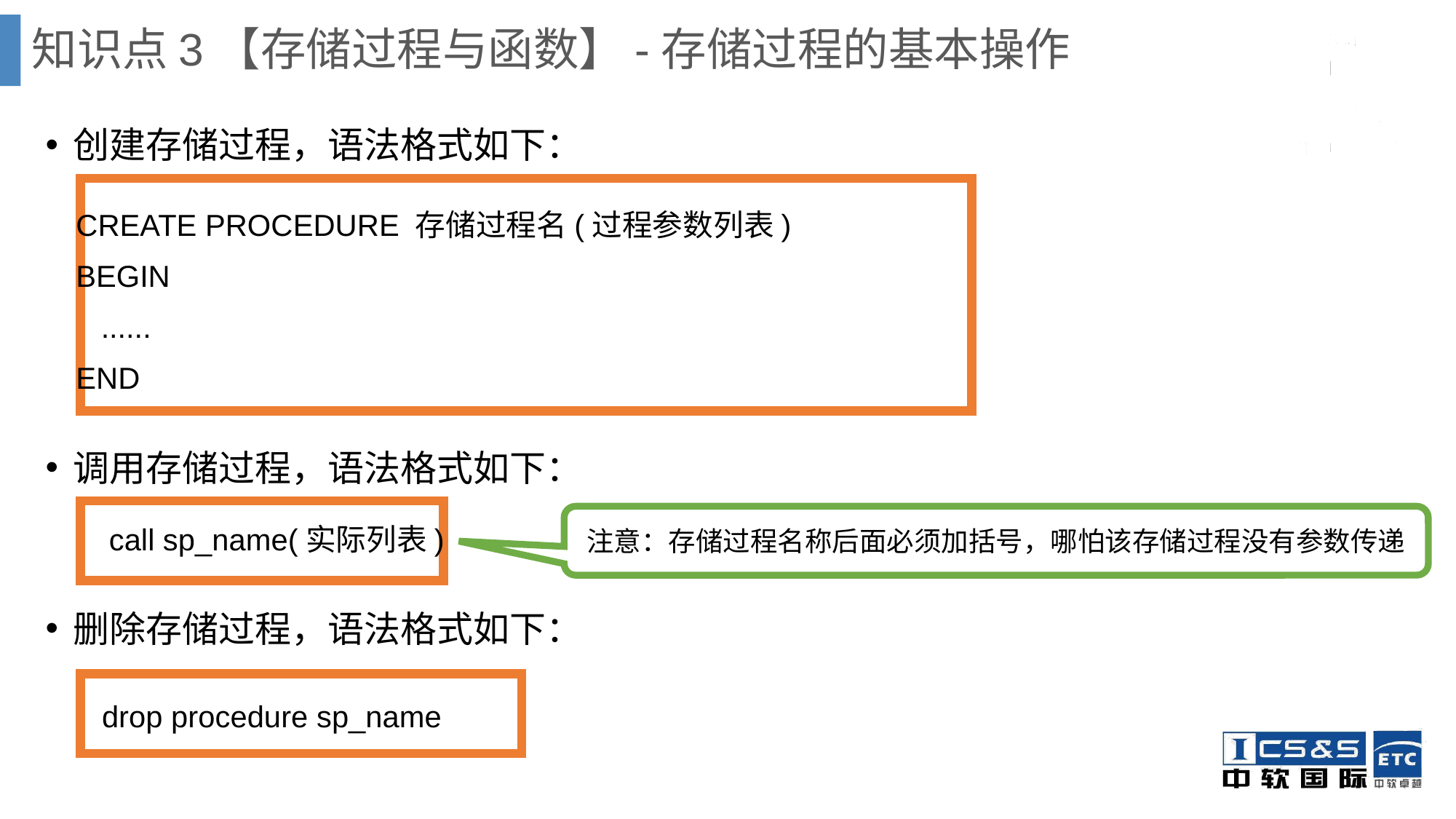

知识点3【存储过程与函数】-存储过程的基本操作
创建存储过程，语法格式如下：

调用存储过程，语法格式如下：

删除存储过程，语法格式如下：

CREATE PROCEDURE 存储过程名(过程参数列表)
BEGIN
   ......
END

call sp_name(实际列表)
注意：存储过程名称后面必须加括号，哪怕该存储过程没有参数传递

drop procedure sp_name